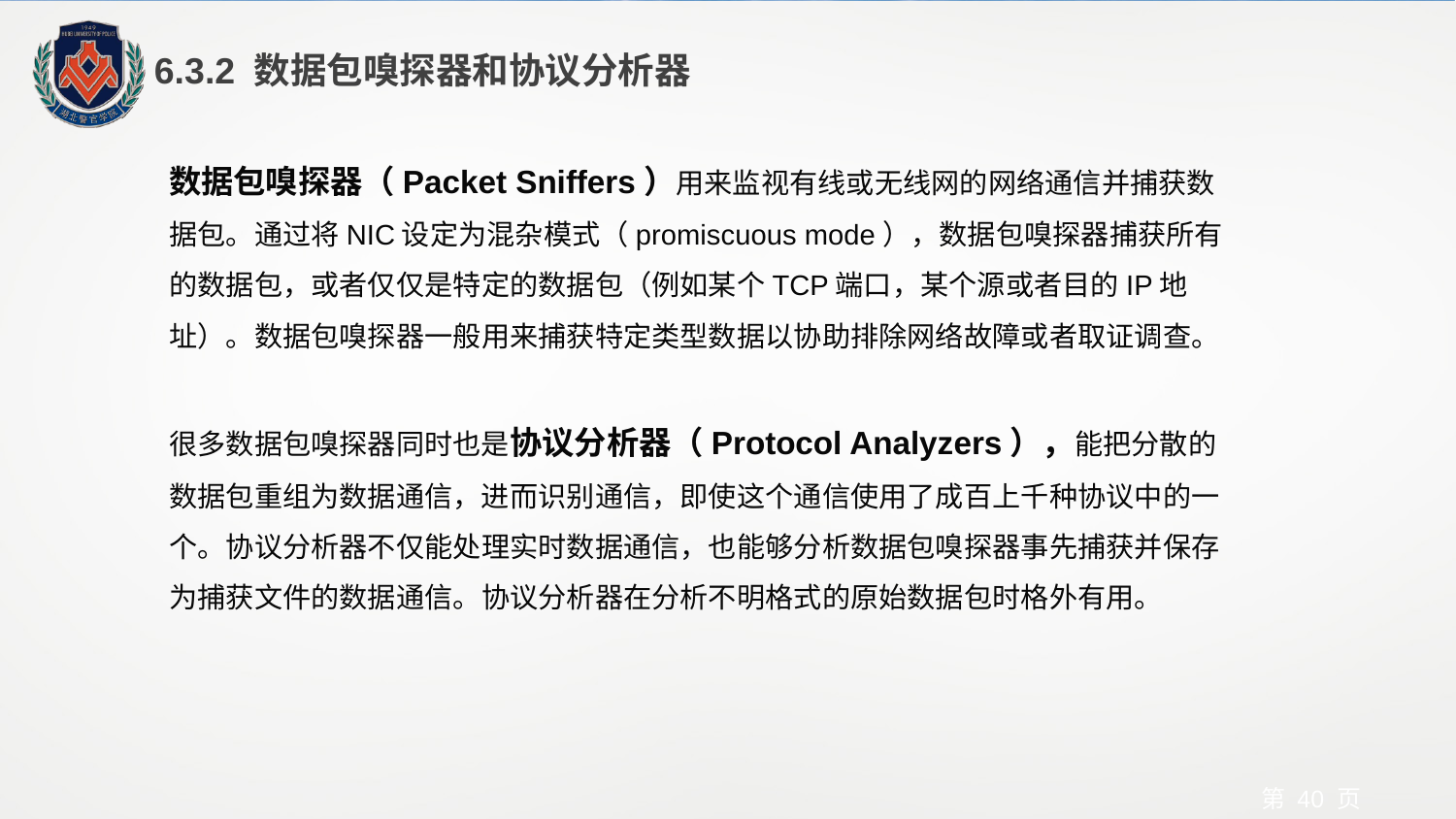

6.3.2 数据包嗅探器和协议分析器
数据包嗅探器（Packet Sniffers）用来监视有线或无线网的网络通信并捕获数据包。通过将NIC设定为混杂模式（promiscuous mode），数据包嗅探器捕获所有的数据包，或者仅仅是特定的数据包（例如某个TCP端口，某个源或者目的IP地址）。数据包嗅探器一般用来捕获特定类型数据以协助排除网络故障或者取证调查。

很多数据包嗅探器同时也是协议分析器（Protocol Analyzers），能把分散的数据包重组为数据通信，进而识别通信，即使这个通信使用了成百上千种协议中的一个。协议分析器不仅能处理实时数据通信，也能够分析数据包嗅探器事先捕获并保存为捕获文件的数据通信。协议分析器在分析不明格式的原始数据包时格外有用。